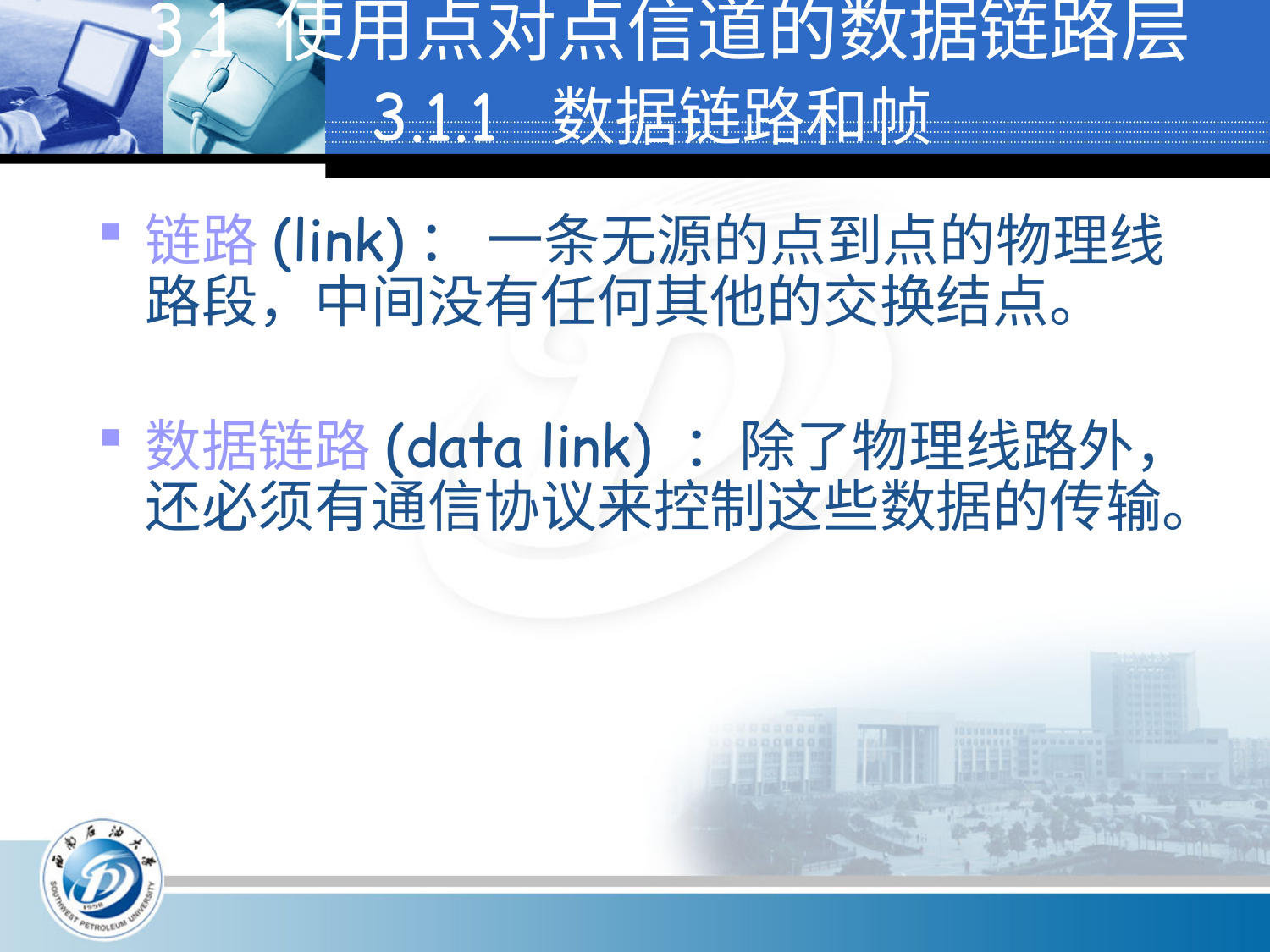

# 3.1 使用点对点信道的数据链路层 3.1.1  数据链路和帧
链路(link)： 一条无源的点到点的物理线路段，中间没有任何其他的交换结点。

数据链路(data link) ：除了物理线路外，还必须有通信协议来控制这些数据的传输。